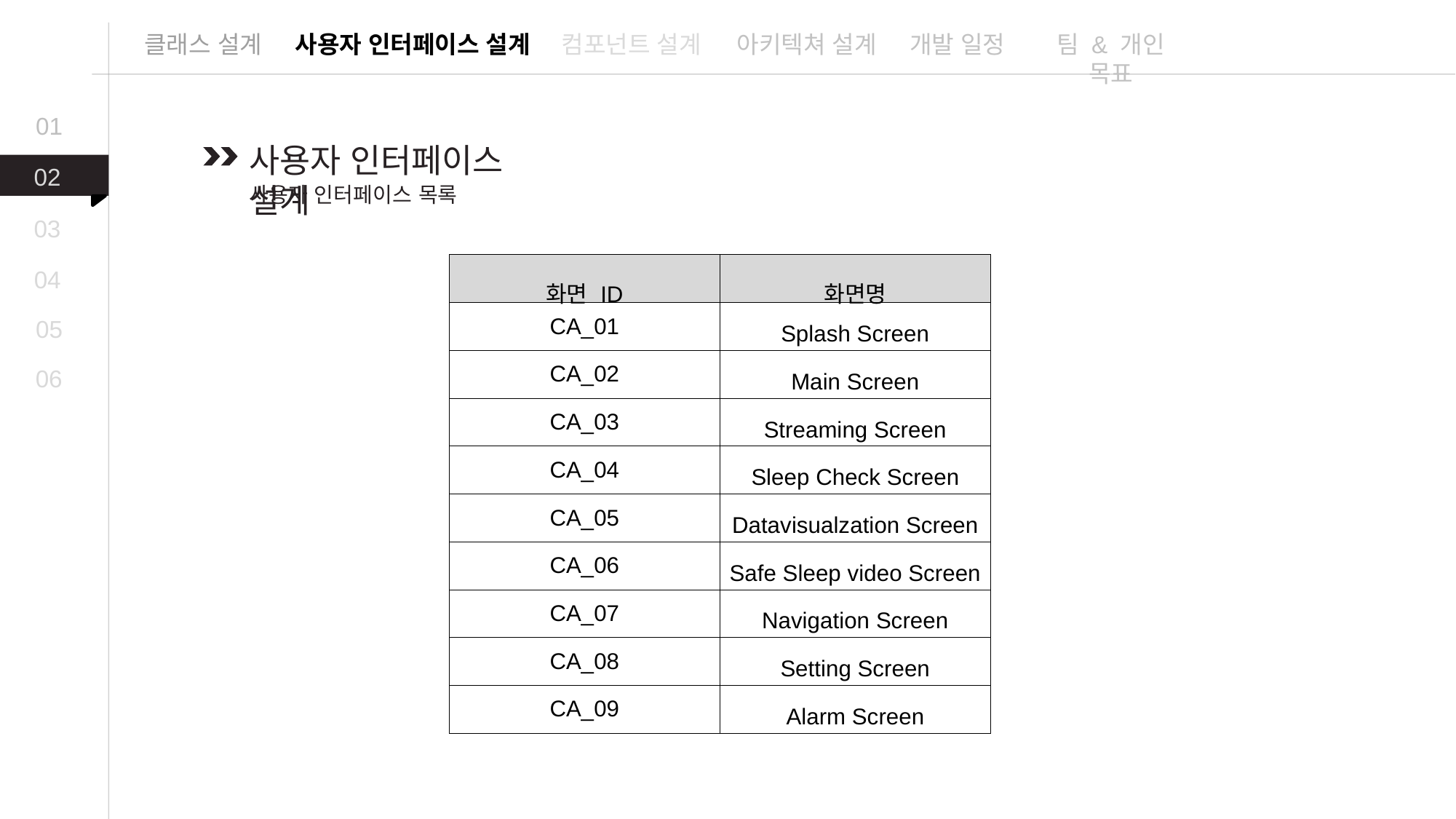

클래스 설계
사용자 인터페이스 설계
컴포넌트 설계
아키텍쳐 설계
개발 일정
팀 & 개인 목표
01
사용자 인터페이스 설계

02
사용자 인터페이스 목록
03
| 화면 ID | 화면명 |
| --- | --- |
| CA\_01 | Splash Screen |
| CA\_02 | Main Screen |
| CA\_03 | Streaming Screen |
| CA\_04 | Sleep Check Screen |
| CA\_05 | Datavisualzation Screen |
| CA\_06 | Safe Sleep video Screen |
| CA\_07 | Navigation Screen |
| CA\_08 | Setting Screen |
| CA\_09 | Alarm Screen |
04
05
06